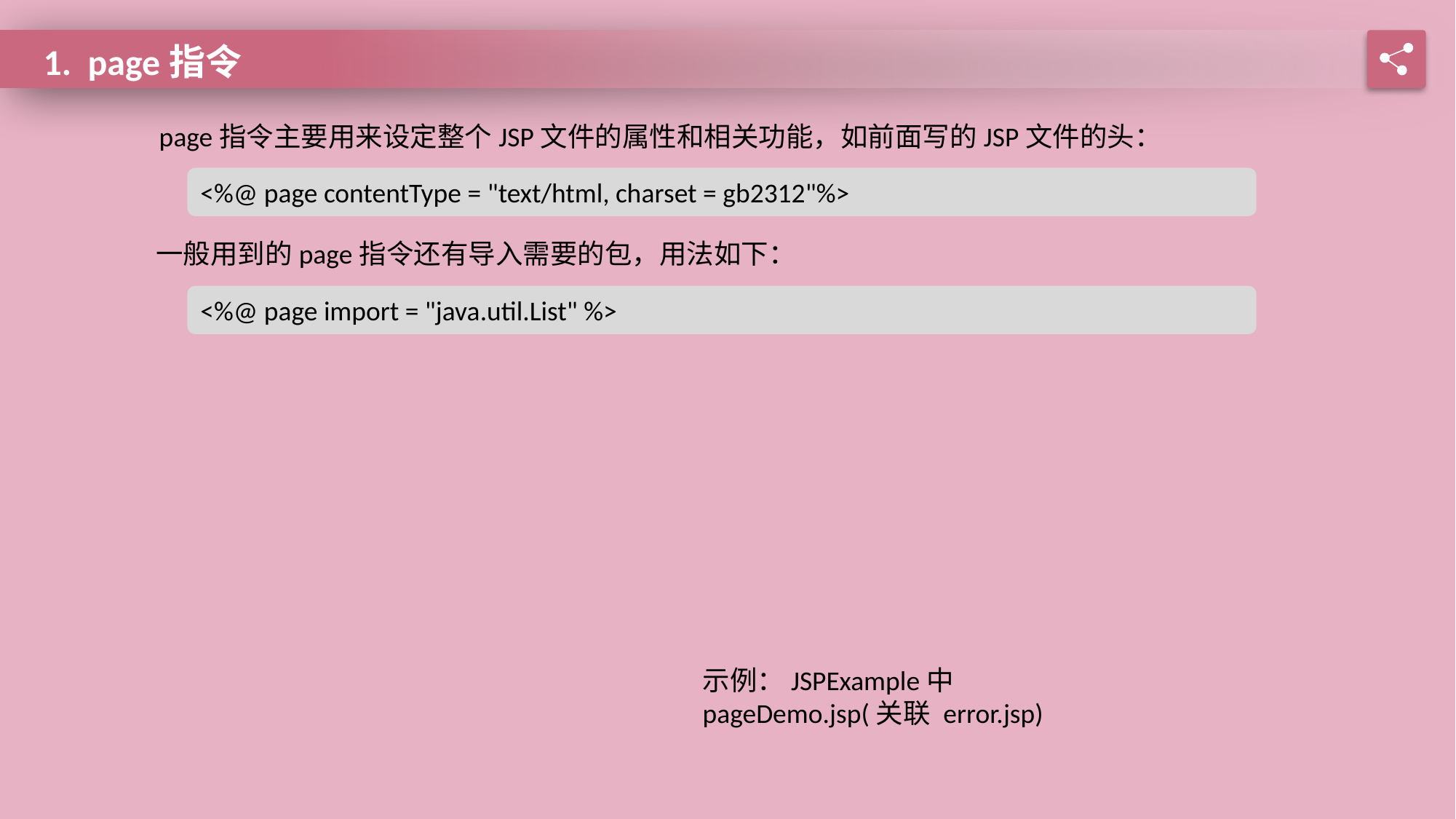

1.  page指令
page指令主要用来设定整个JSP文件的属性和相关功能，如前面写的JSP文件的头：
<%@ page contentType = "text/html, charset = gb2312"%>
一般用到的page指令还有导入需要的包，用法如下：
<%@ page import = "java.util.List" %>
示例：JSPExample中
pageDemo.jsp(关联 error.jsp)